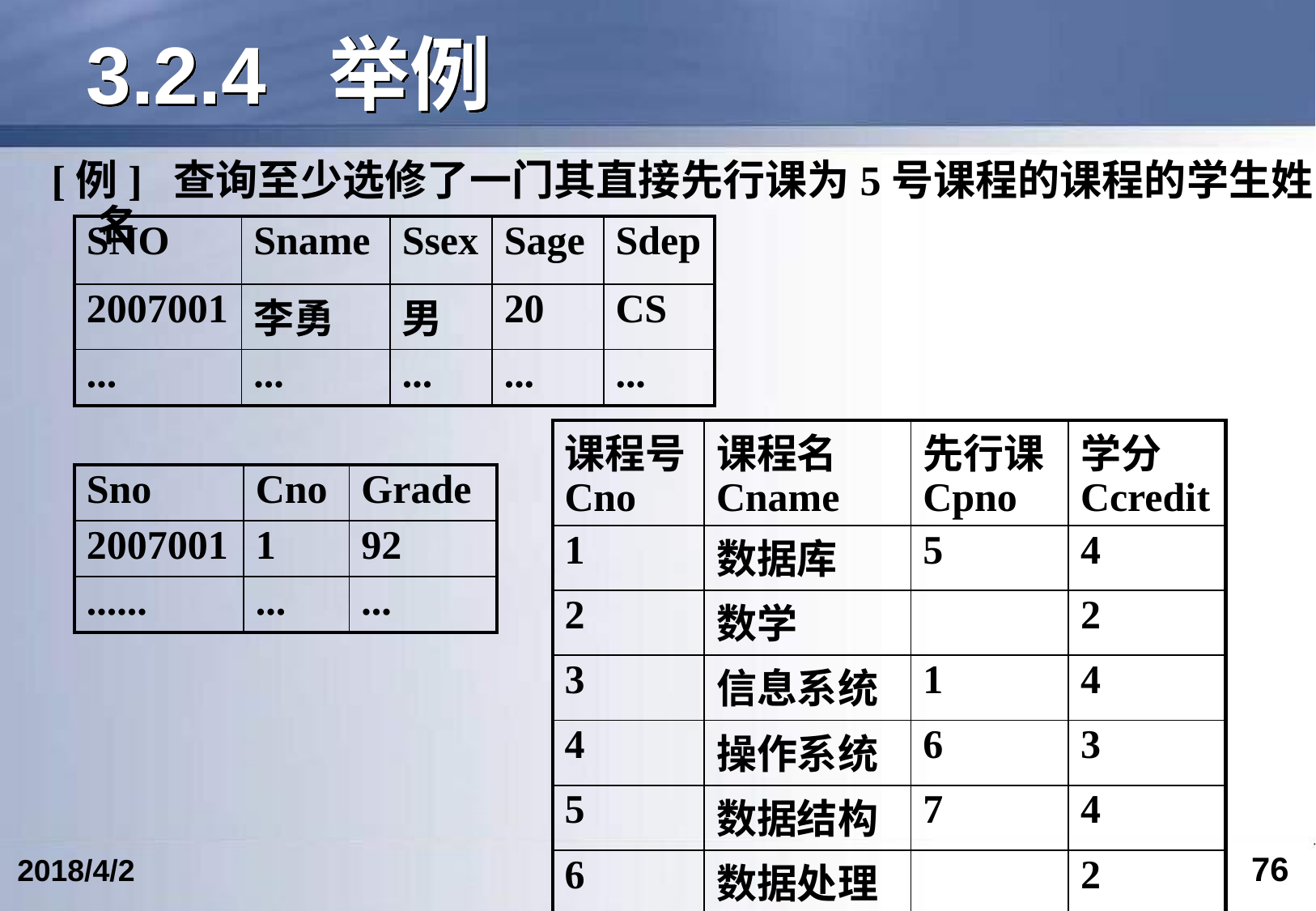

# 3.2.4	举例
[例]  查询至少选修了一门其直接先行课为5号课程的课程的学生姓名
| SNO | Sname | Ssex | Sage | Sdep |
| --- | --- | --- | --- | --- |
| 2007001 | 李勇 | 男 | 20 | CS |
| ... | ... | ... | ... | ... |
| 课程号Cno | 课程名Cname | 先行课Cpno | 学分Ccredit |
| --- | --- | --- | --- |
| 1 | 数据库 | 5 | 4 |
| 2 | 数学 |  | 2 |
| 3 | 信息系统 | 1 | 4 |
| 4 | 操作系统 | 6 | 3 |
| 5 | 数据结构 | 7 | 4 |
| 6 | 数据处理 |  | 2 |
| 7 | PASCAL | 6 | 4 |
| Sno | Cno | Grade |
| --- | --- | --- |
| 2007001 | 1 | 92 |
| ...... | ... | ... |
76
2018/4/2